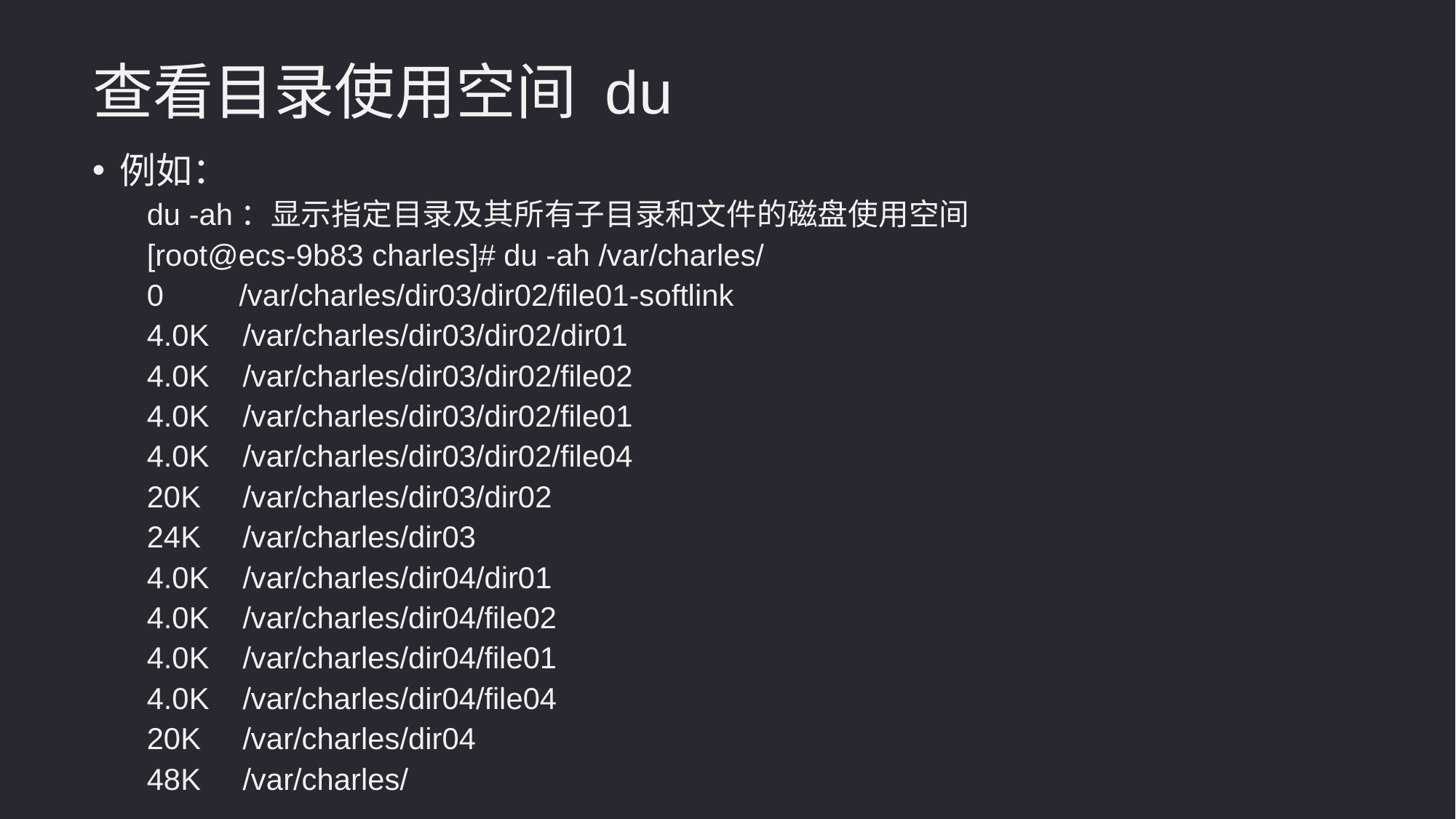

查看目录使用空间 du
例如：
du -ah：显示指定目录及其所有子目录和文件的磁盘使用空间
[root@ecs-9b83 charles]# du -ah /var/charles/
0         /var/charles/dir03/dir02/file01-softlink
4.0K    /var/charles/dir03/dir02/dir01
4.0K    /var/charles/dir03/dir02/file02
4.0K    /var/charles/dir03/dir02/file01
4.0K    /var/charles/dir03/dir02/file04
20K     /var/charles/dir03/dir02
24K     /var/charles/dir03
4.0K    /var/charles/dir04/dir01
4.0K    /var/charles/dir04/file02
4.0K    /var/charles/dir04/file01
4.0K    /var/charles/dir04/file04
20K     /var/charles/dir04
48K     /var/charles/